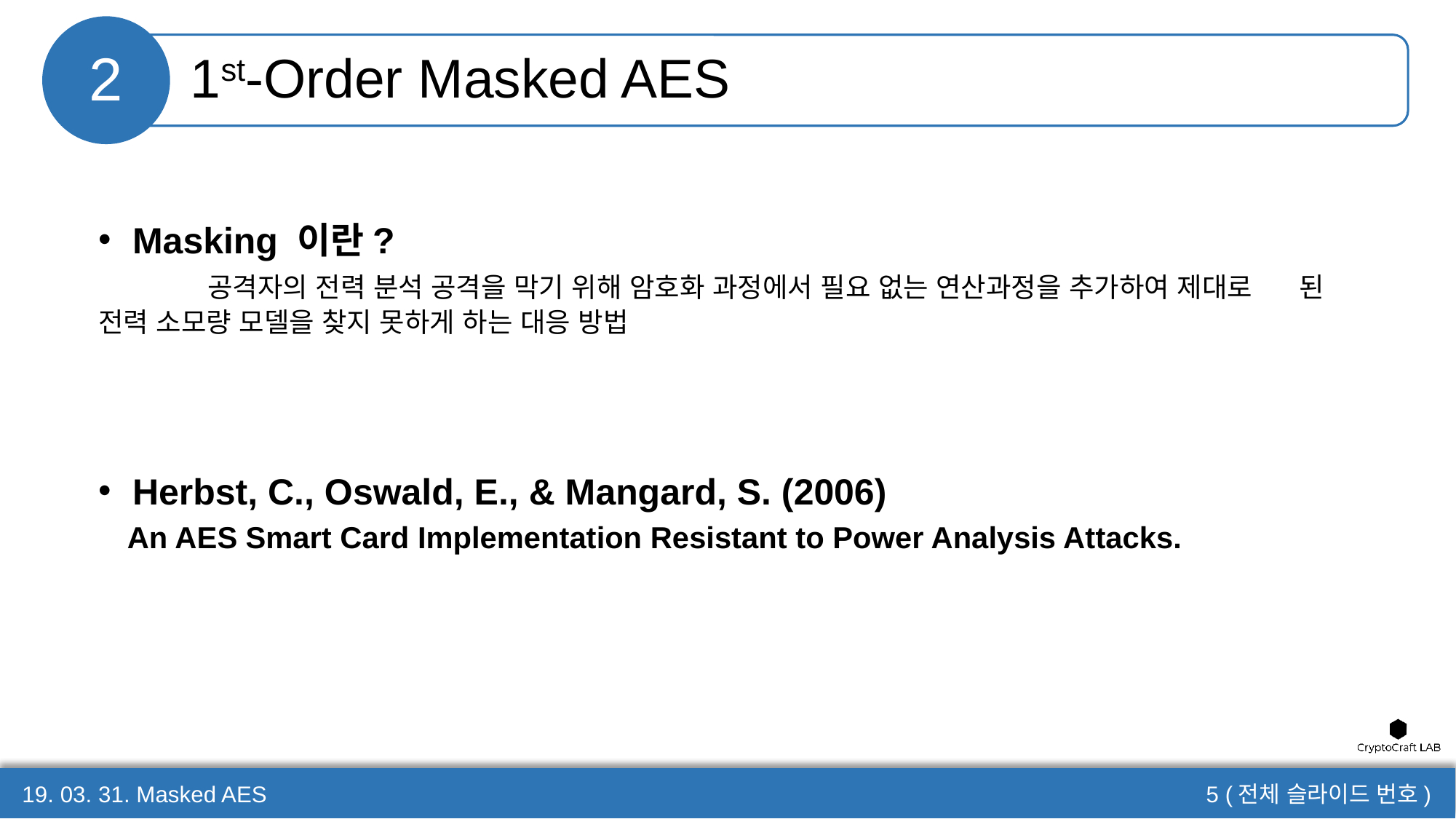

# 1st-Order Masked AES
2

Masking 이란?
	공격자의 전력 분석 공격을 막기 위해 암호화 과정에서 필요 없는 연산과정을 추가하여 제대로 	된 전력 소모량 모델을 찾지 못하게 하는 대응 방법

Herbst, C., Oswald, E., & Mangard, S. (2006)
   An AES Smart Card Implementation Resistant to Power Analysis Attacks.